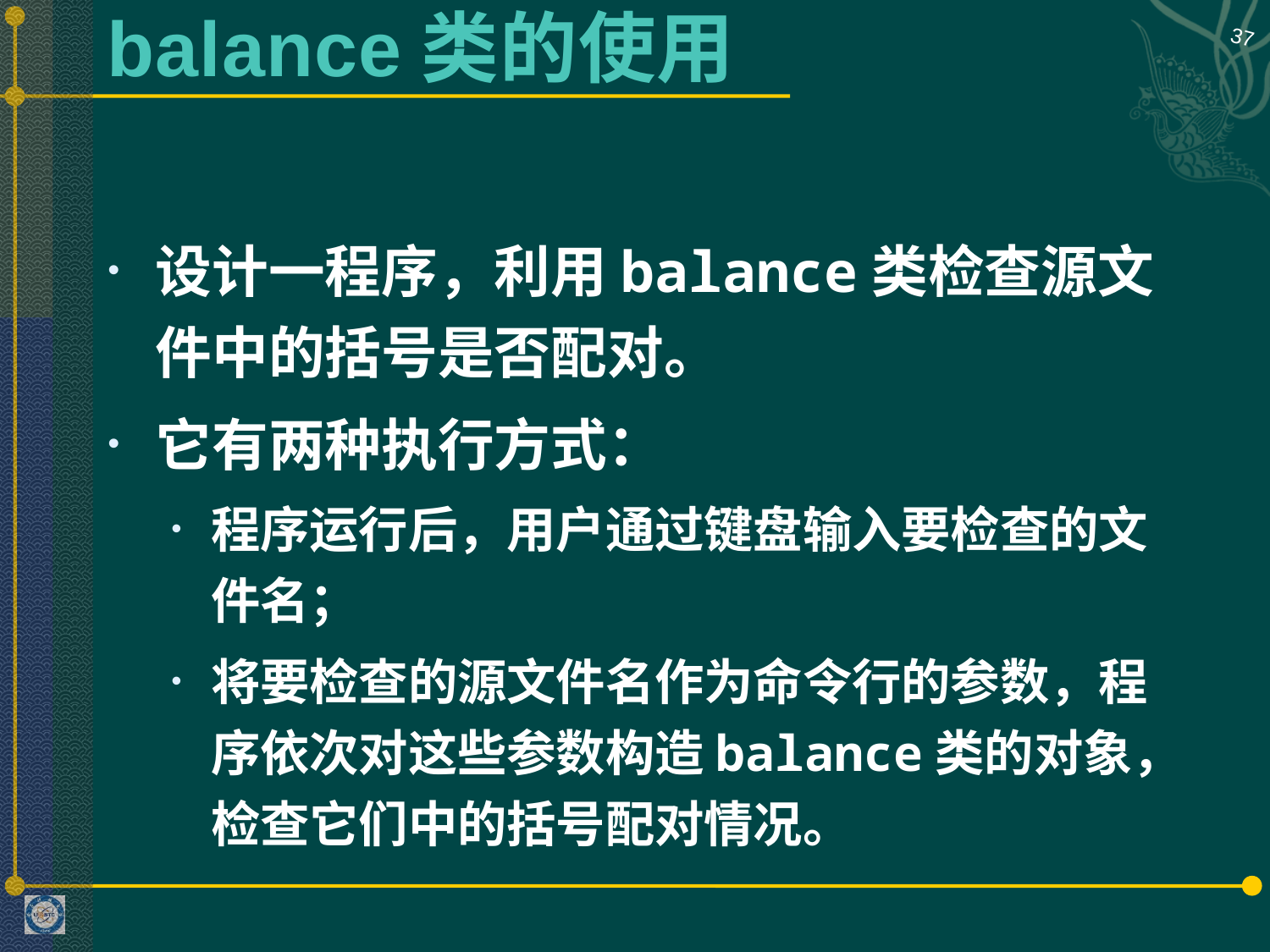

# balance类的使用
37
设计一程序，利用balance类检查源文件中的括号是否配对。
它有两种执行方式：
程序运行后，用户通过键盘输入要检查的文件名；
将要检查的源文件名作为命令行的参数，程序依次对这些参数构造balance类的对象，检查它们中的括号配对情况。